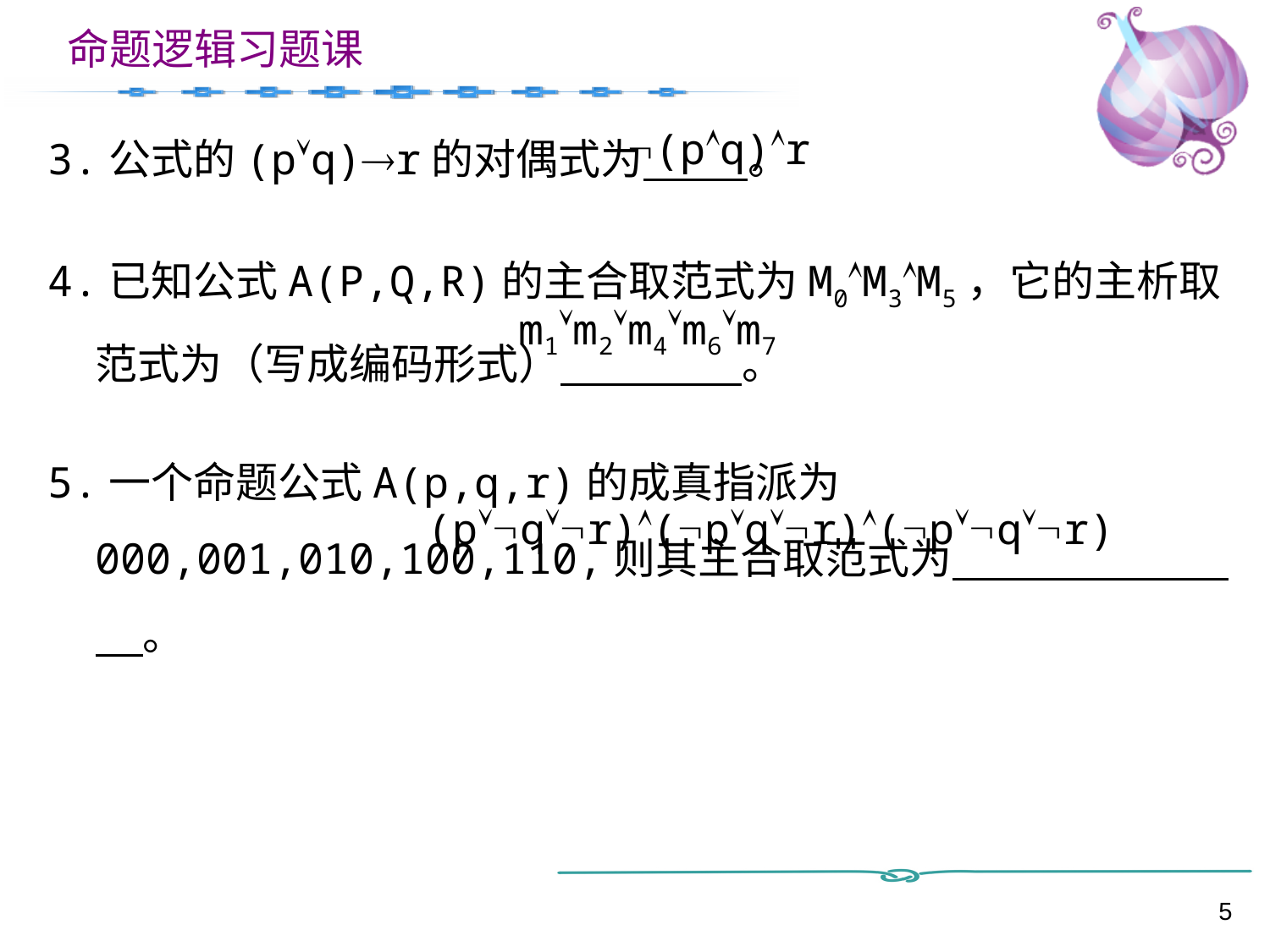

¬(p∧q)∧r
3.公式的(p∨q)→r的对偶式为           。
4.已知公式A(P,Q,R)的主合取范式为M0∧M3∧M5，它的主析取范式为（写成编码形式）                   。
5.一个命题公式A(p,q,r)的成真指派为000,001,010,100,110,则其主合取范式为                                   。
m1∨m2∨m4∨m6∨m7
(p∨¬q∨¬r)∧(¬p∨q∨¬r)∧(¬p∨¬q∨¬r)
5